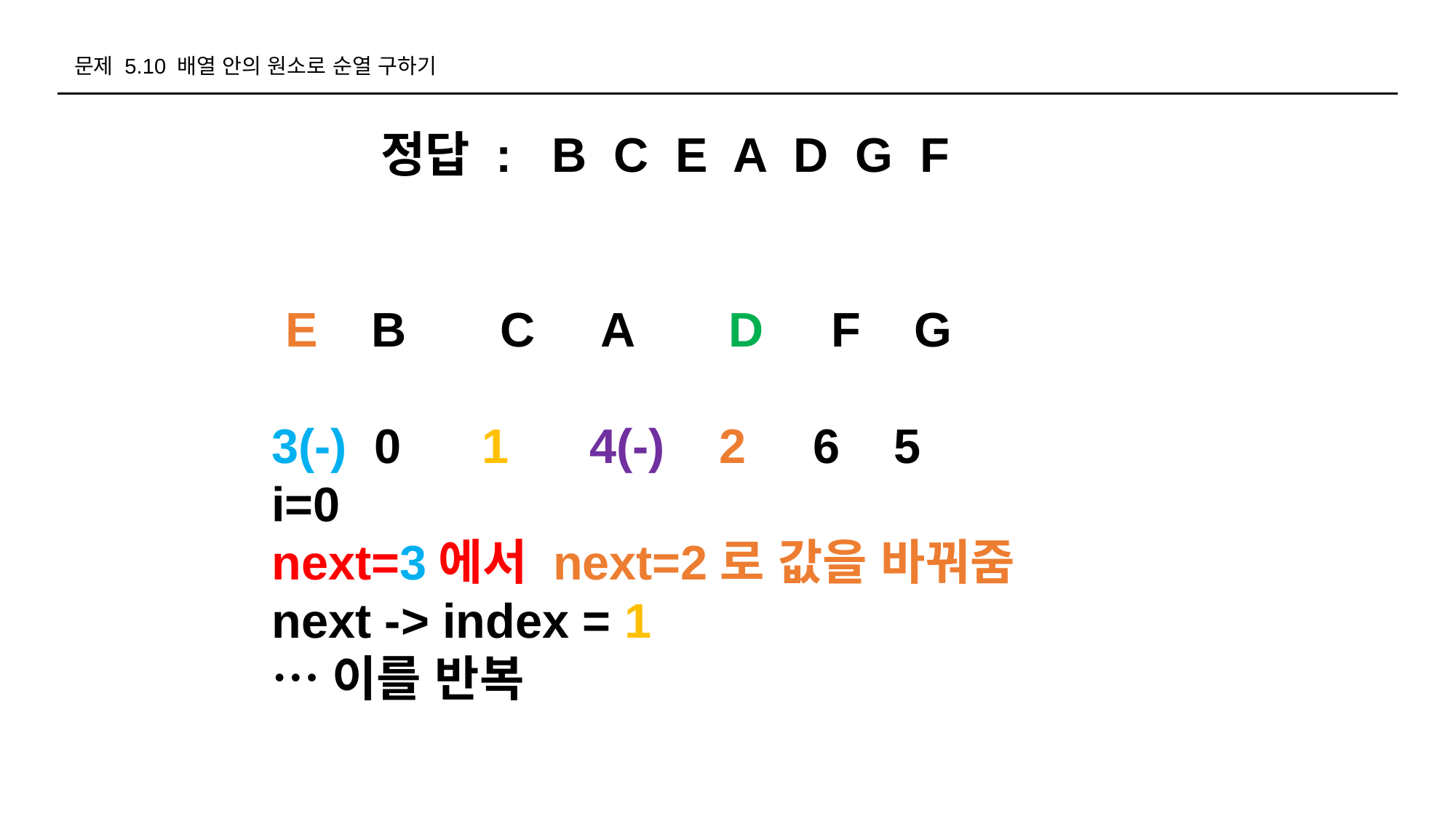

문제 5.10 배열 안의 원소로 순열 구하기
			정답 :   B  C  E  A  D  G  F

		 E    B       C     A       D     F    G

		3(-)  0      1      4(-)    2     6    5
		i=0
		next=3에서 next=2로 값을 바꿔줌
		next -> index = 1
		…이를 반복